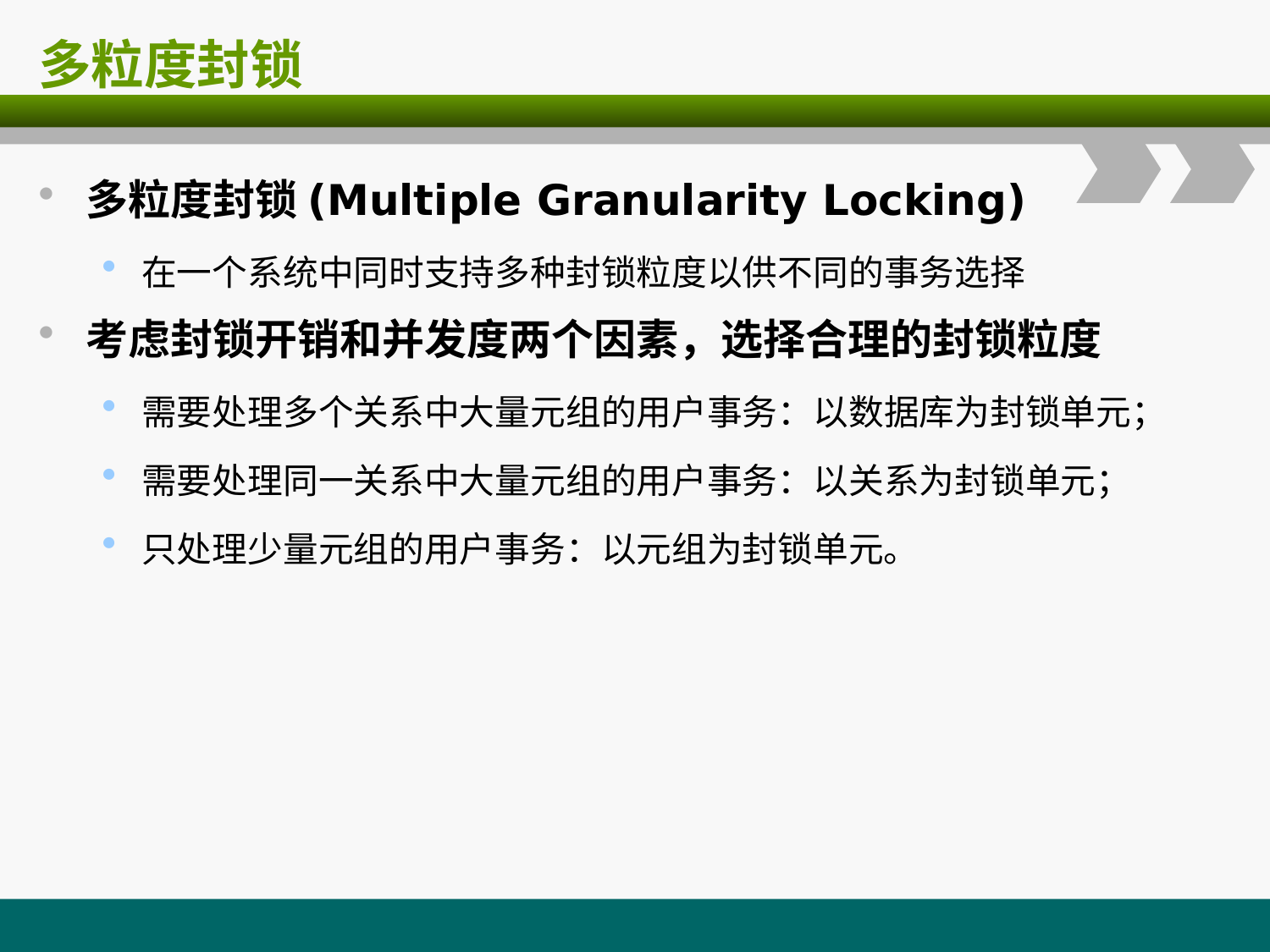

# 多粒度封锁
多粒度封锁(Multiple Granularity Locking)
在一个系统中同时支持多种封锁粒度以供不同的事务选择
考虑封锁开销和并发度两个因素，选择合理的封锁粒度
需要处理多个关系中大量元组的用户事务：以数据库为封锁单元；
需要处理同一关系中大量元组的用户事务：以关系为封锁单元；
只处理少量元组的用户事务：以元组为封锁单元。